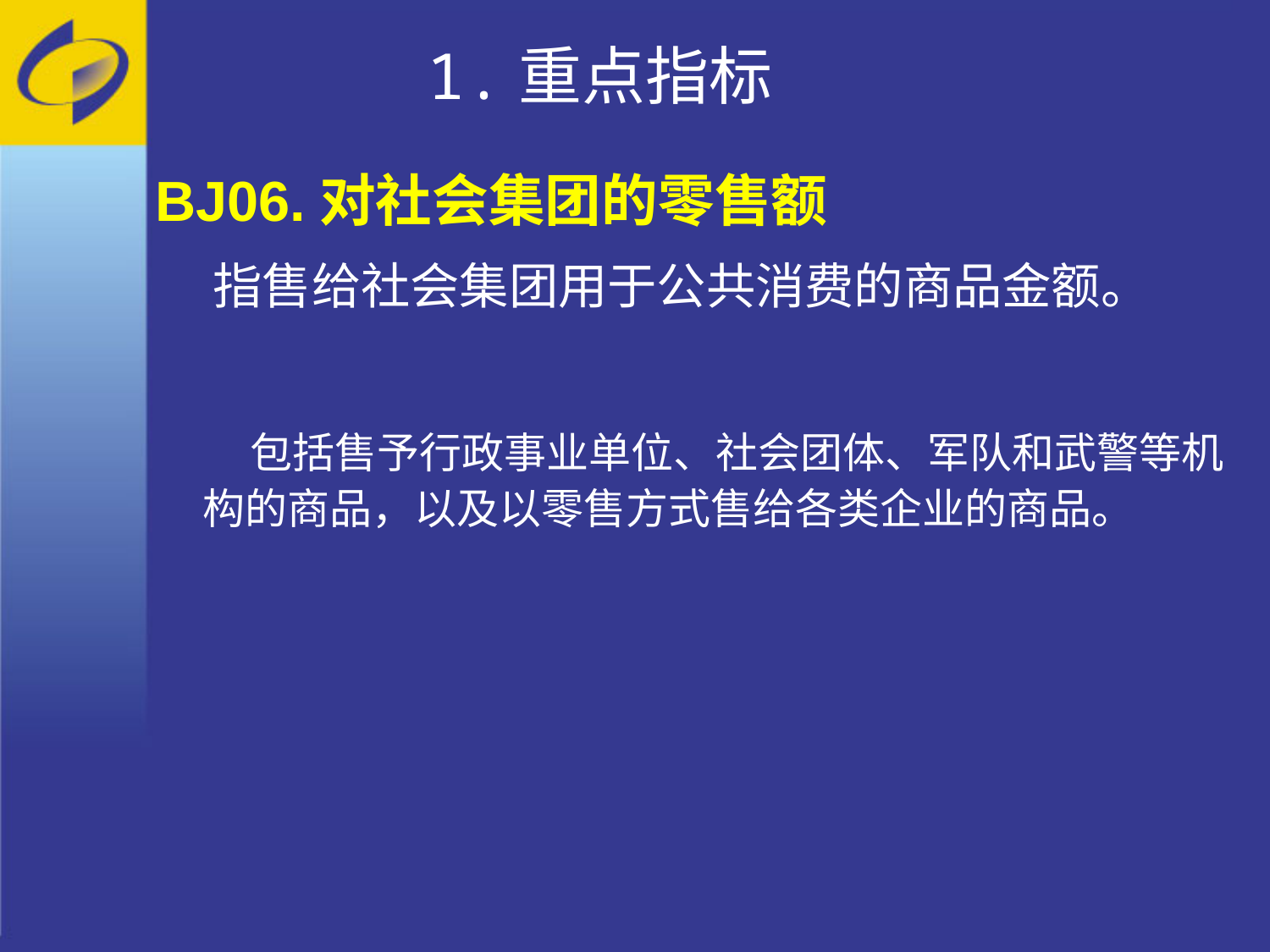

1.重点指标

BJ06.对社会集团的零售额
     指售给社会集团用于公共消费的商品金额。

包括售予行政事业单位、社会团体、军队和武警等机构的商品，以及以零售方式售给各类企业的商品。